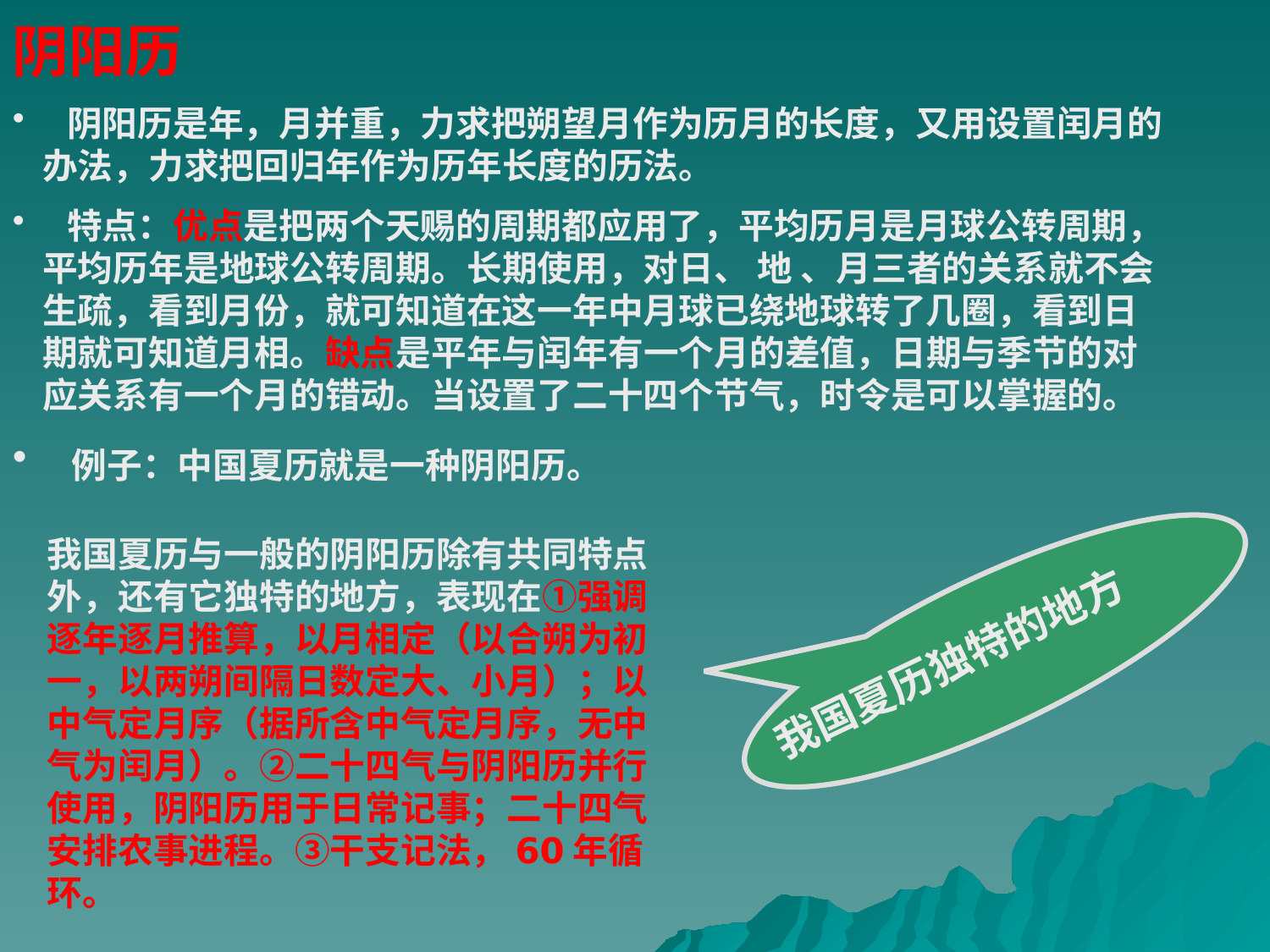

阴阳历
  阴阳历是年，月并重，力求把朔望月作为历月的长度，又用设置闰月的办法，力求把回归年作为历年长度的历法。
  特点：优点是把两个天赐的周期都应用了，平均历月是月球公转周期，平均历年是地球公转周期。长期使用，对日、 地 、月三者的关系就不会生疏，看到月份，就可知道在这一年中月球已绕地球转了几圈，看到日期就可知道月相。缺点是平年与闰年有一个月的差值，日期与季节的对应关系有一个月的错动。当设置了二十四个节气，时令是可以掌握的。
  例子：中国夏历就是一种阴阳历。
我国夏历与一般的阴阳历除有共同特点外，还有它独特的地方，表现在①强调逐年逐月推算，以月相定（以合朔为初一，以两朔间隔日数定大、小月）；以中气定月序（据所含中气定月序，无中气为闰月）。②二十四气与阴阳历并行使用，阴阳历用于日常记事；二十四气安排农事进程。③干支记法，60年循环。

我国夏历独特的地方